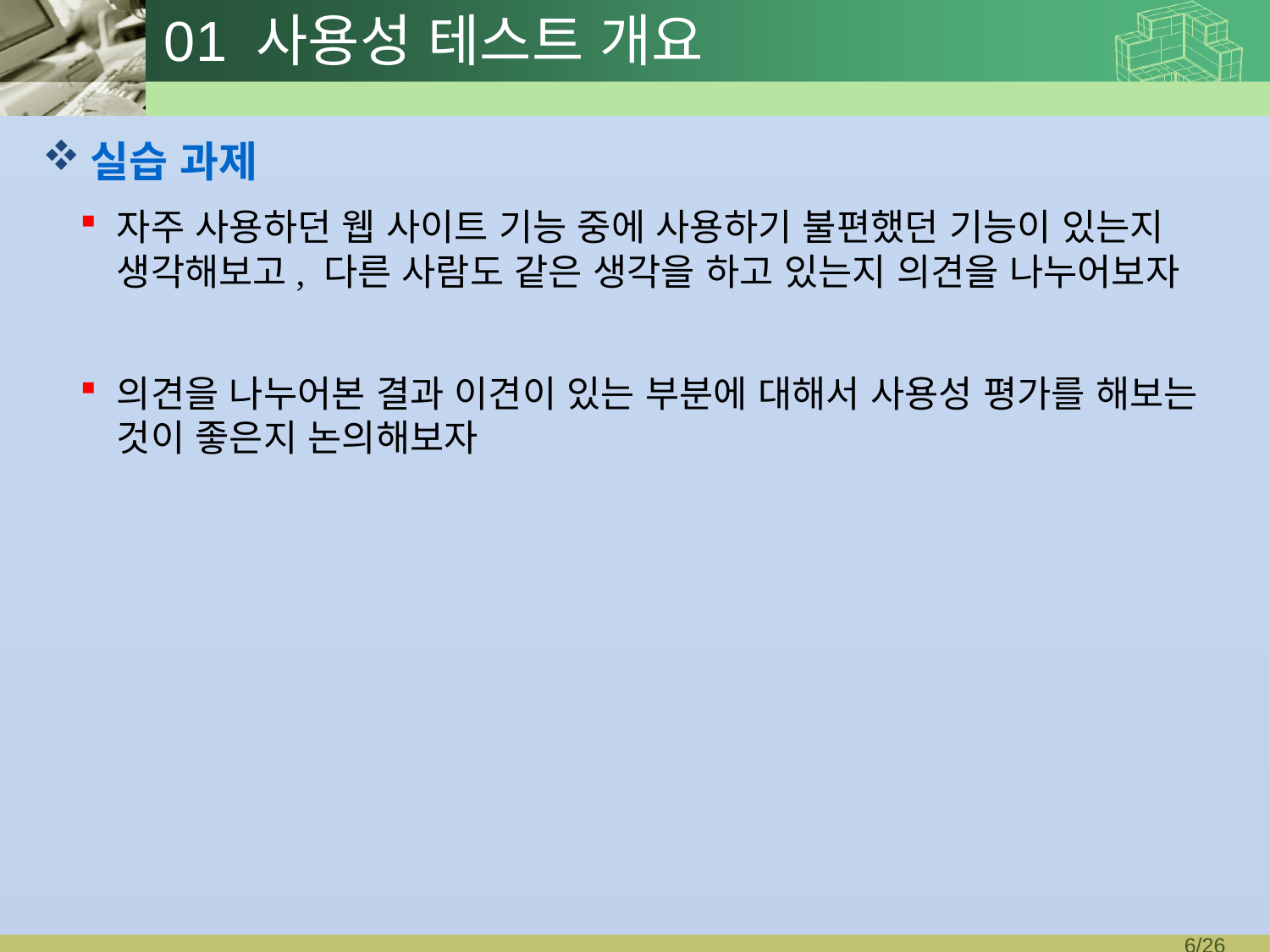

# 01 사용성 테스트 개요
실습 과제
자주 사용하던 웹 사이트 기능 중에 사용하기 불편했던 기능이 있는지 생각해보고, 다른 사람도 같은 생각을 하고 있는지 의견을 나누어보자

의견을 나누어본 결과 이견이 있는 부분에 대해서 사용성 평가를 해보는 것이 좋은지 논의해보자